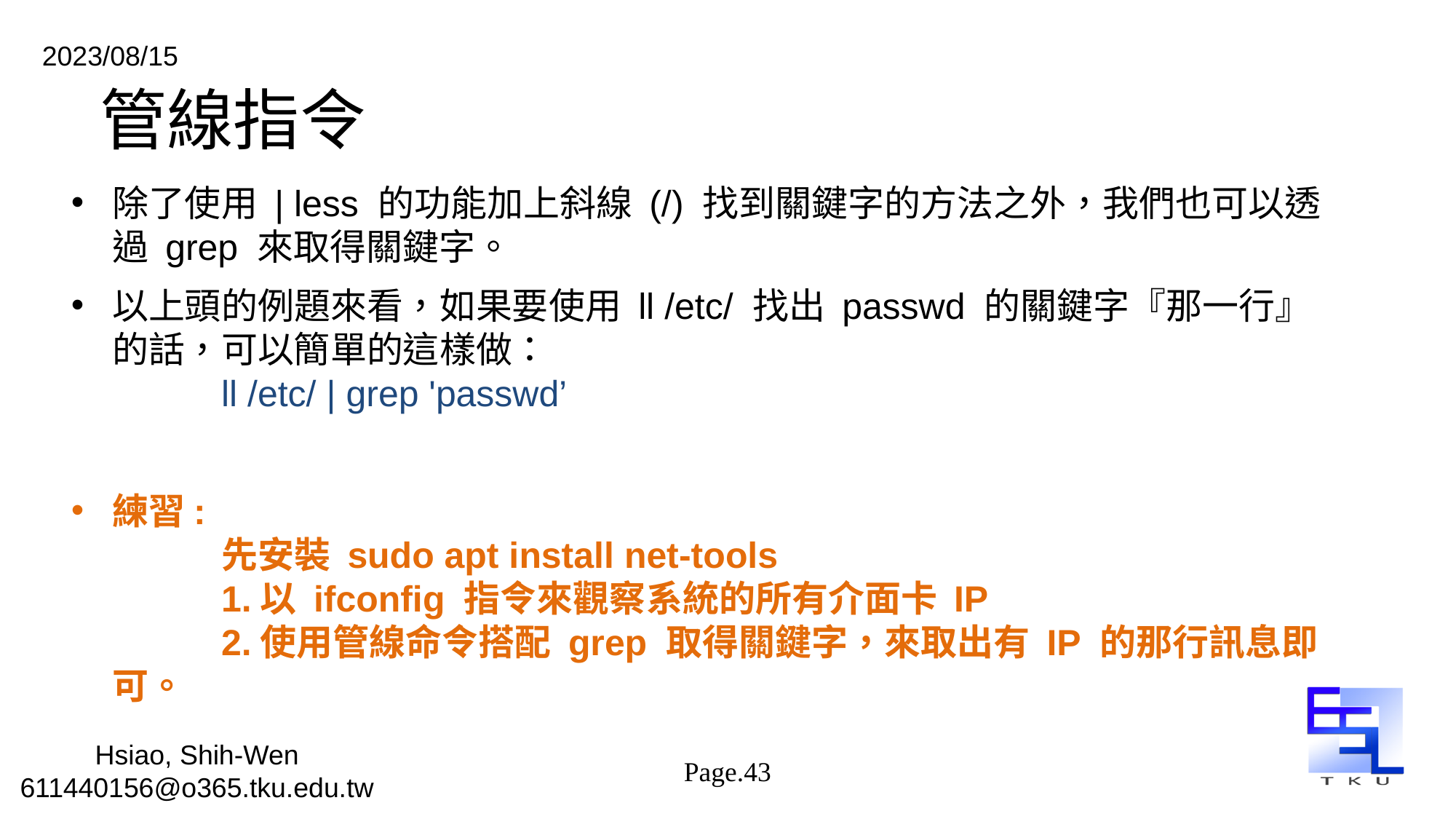

# 管線指令
除了使用 | less 的功能加上斜線 (/) 找到關鍵字的方法之外，我們也可以透過 grep 來取得關鍵字。
以上頭的例題來看，如果要使用 ll /etc/ 找出 passwd 的關鍵字『那一行』的話，可以簡單的這樣做：
	ll /etc/ | grep 'passwd’

練習:
	先安裝 sudo apt install net-tools
	1.以 ifconfig 指令來觀察系統的所有介面卡 IP
	2.使用管線命令搭配 grep 取得關鍵字，來取出有 IP 的那行訊息即可。